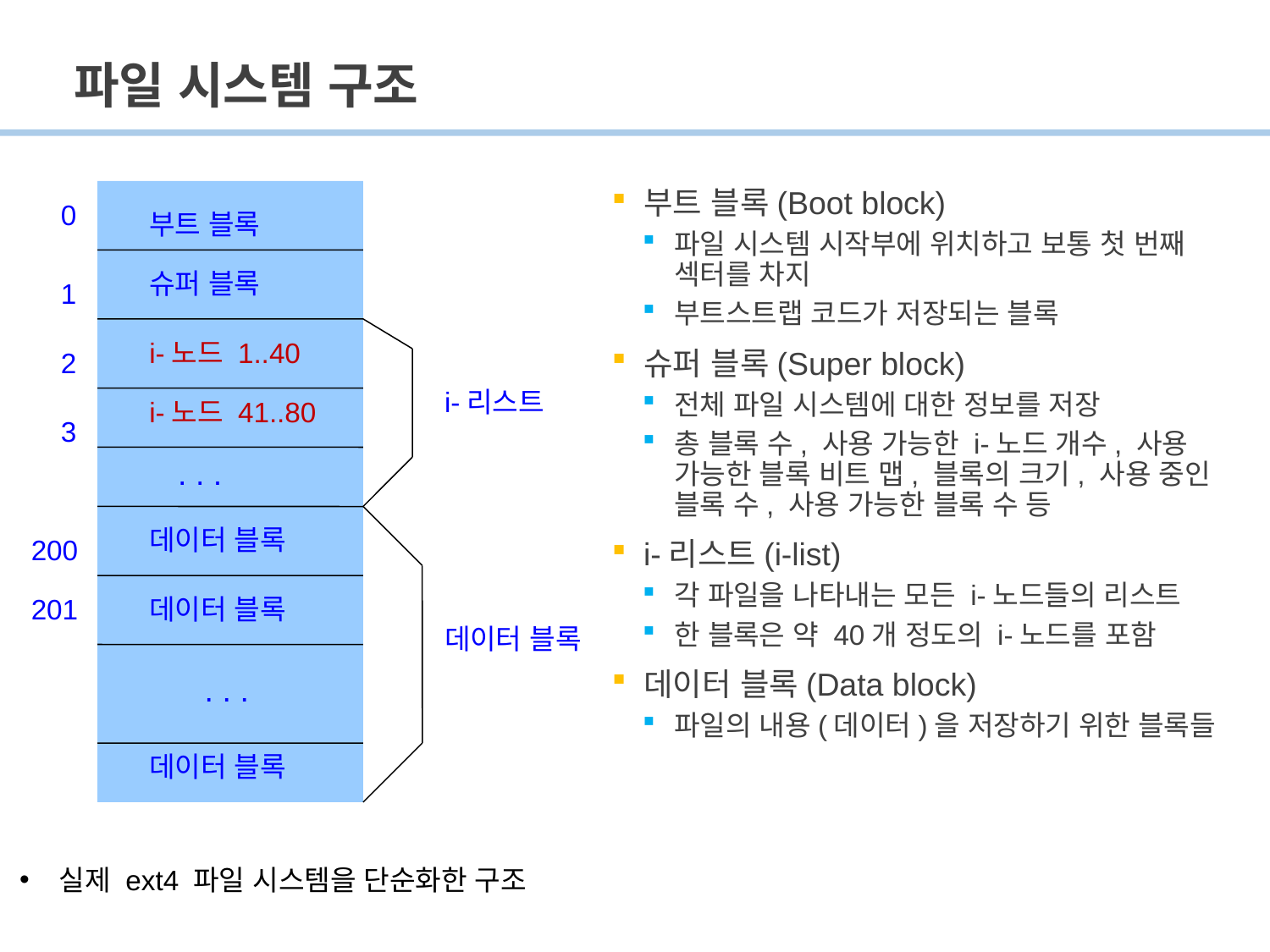

# 파일 시스템 구조
부트 블록(Boot block)
파일 시스템 시작부에 위치하고 보통 첫 번째 섹터를 차지
부트스트랩 코드가 저장되는 블록
슈퍼 블록(Super block)
전체 파일 시스템에 대한 정보를 저장
총 블록 수, 사용 가능한 i-노드 개수, 사용 가능한 블록 비트 맵, 블록의 크기, 사용 중인 블록 수, 사용 가능한 블록 수 등
i-리스트(i-list)
각 파일을 나타내는 모든 i-노드들의 리스트
한 블록은 약 40개 정도의 i-노드를 포함
데이터 블록(Data block)
파일의 내용(데이터)을 저장하기 위한 블록들

0
부트 블록

슈퍼 블록
1

i-노드 1..40
2

i-리스트

i-노드 41..80
3

 . . .

데이터 블록
200

201
데이터 블록
데이터 블록

    . . .

데이터 블록

실제 ext4 파일 시스템을 단순화한 구조